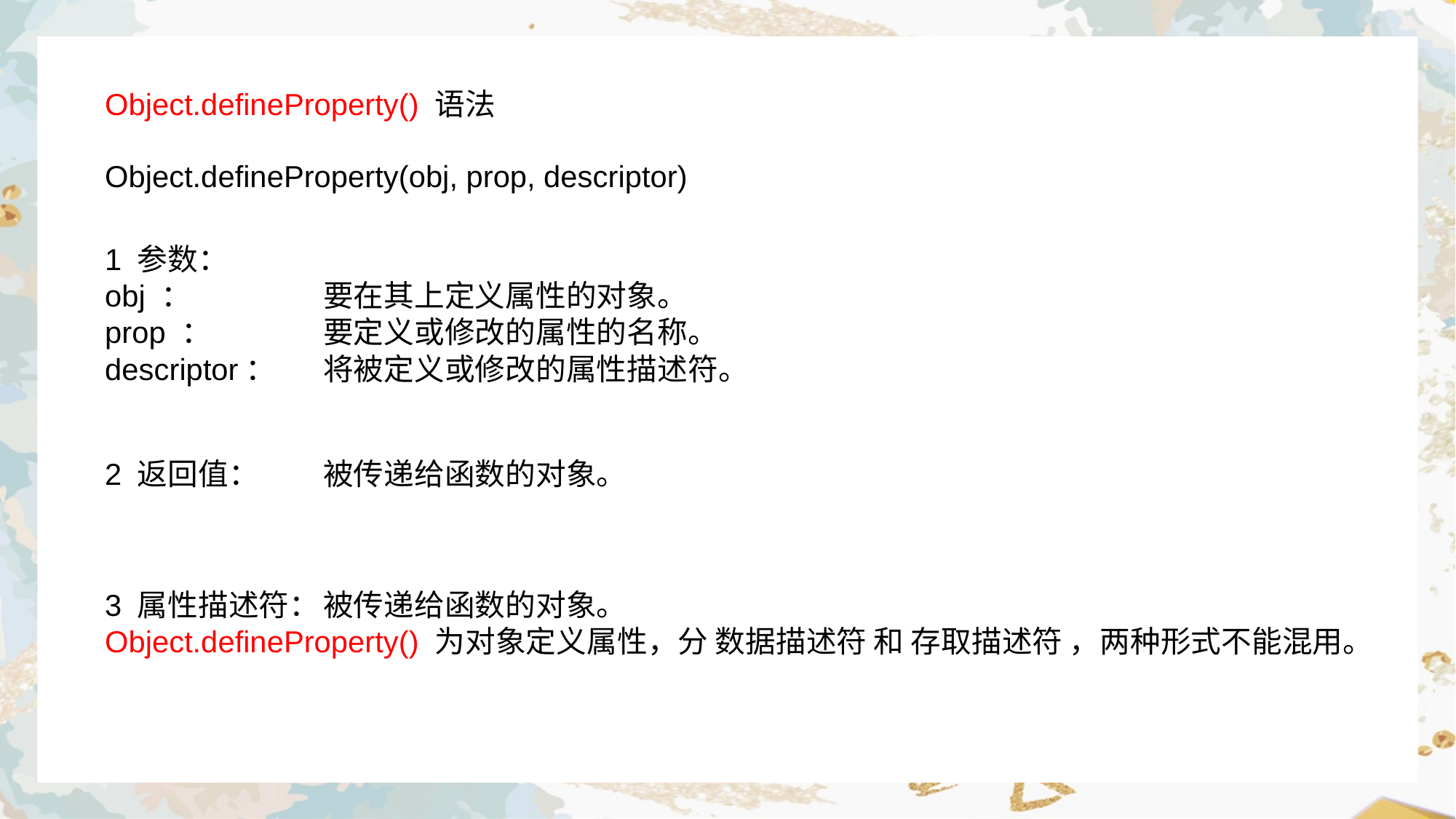

Object.defineProperty() 语法
Object.defineProperty(obj, prop, descriptor)
1 参数：
obj ：		要在其上定义属性的对象。
prop ：		要定义或修改的属性的名称。
descriptor： 	将被定义或修改的属性描述符。
2 返回值：	被传递给函数的对象。
3 属性描述符：	被传递给函数的对象。
Object.defineProperty() 为对象定义属性，分 数据描述符 和 存取描述符 ，两种形式不能混用。